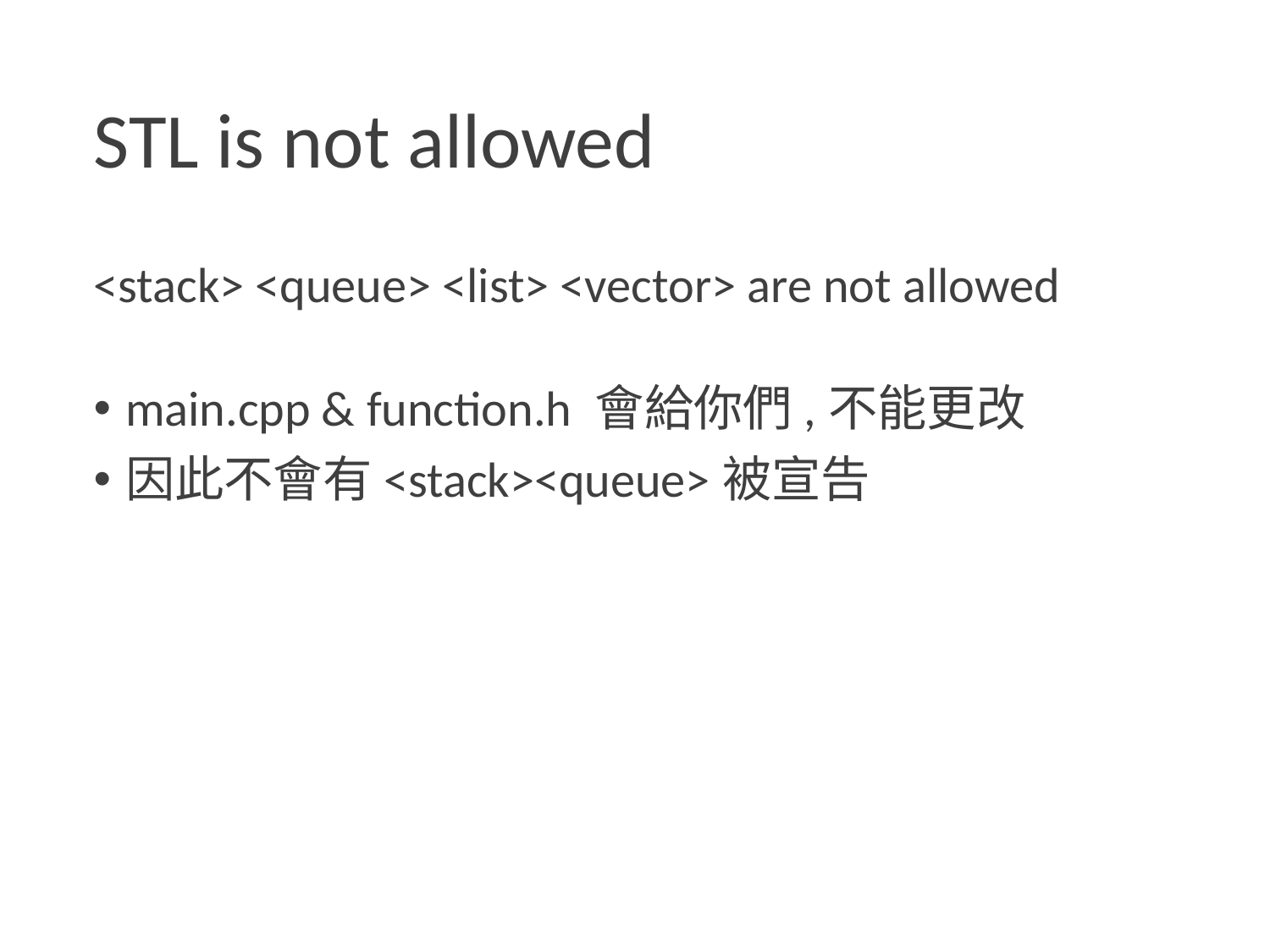

# STL is not allowed
<stack> <queue> <list> <vector> are not allowed

main.cpp & function.h 會給你們,不能更改
因此不會有<stack><queue>被宣告